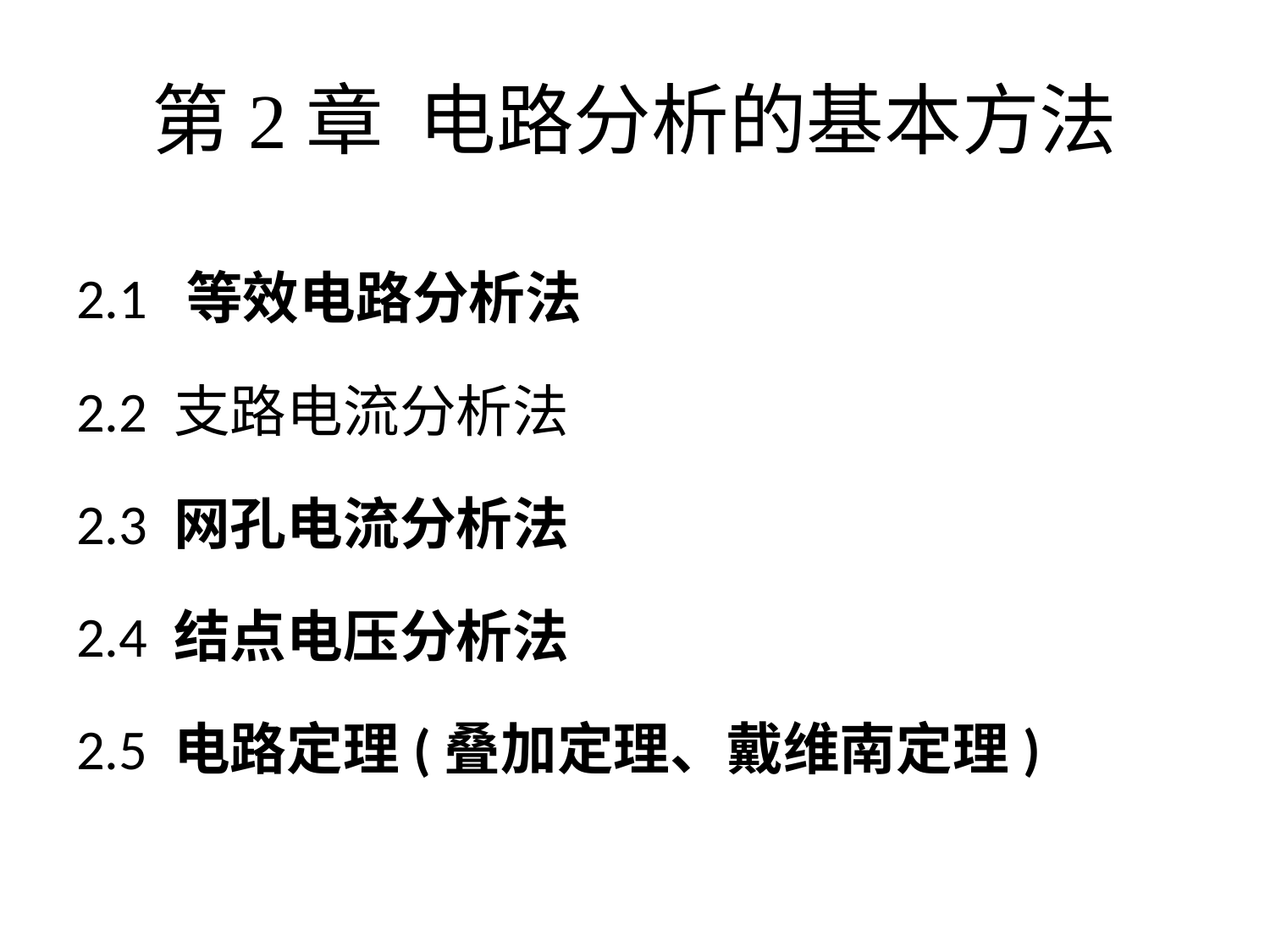

# 第2章  电路分析的基本方法
2.1  等效电路分析法
2.2 支路电流分析法
2.3 网孔电流分析法
2.4 结点电压分析法
2.5 电路定理(叠加定理、戴维南定理)